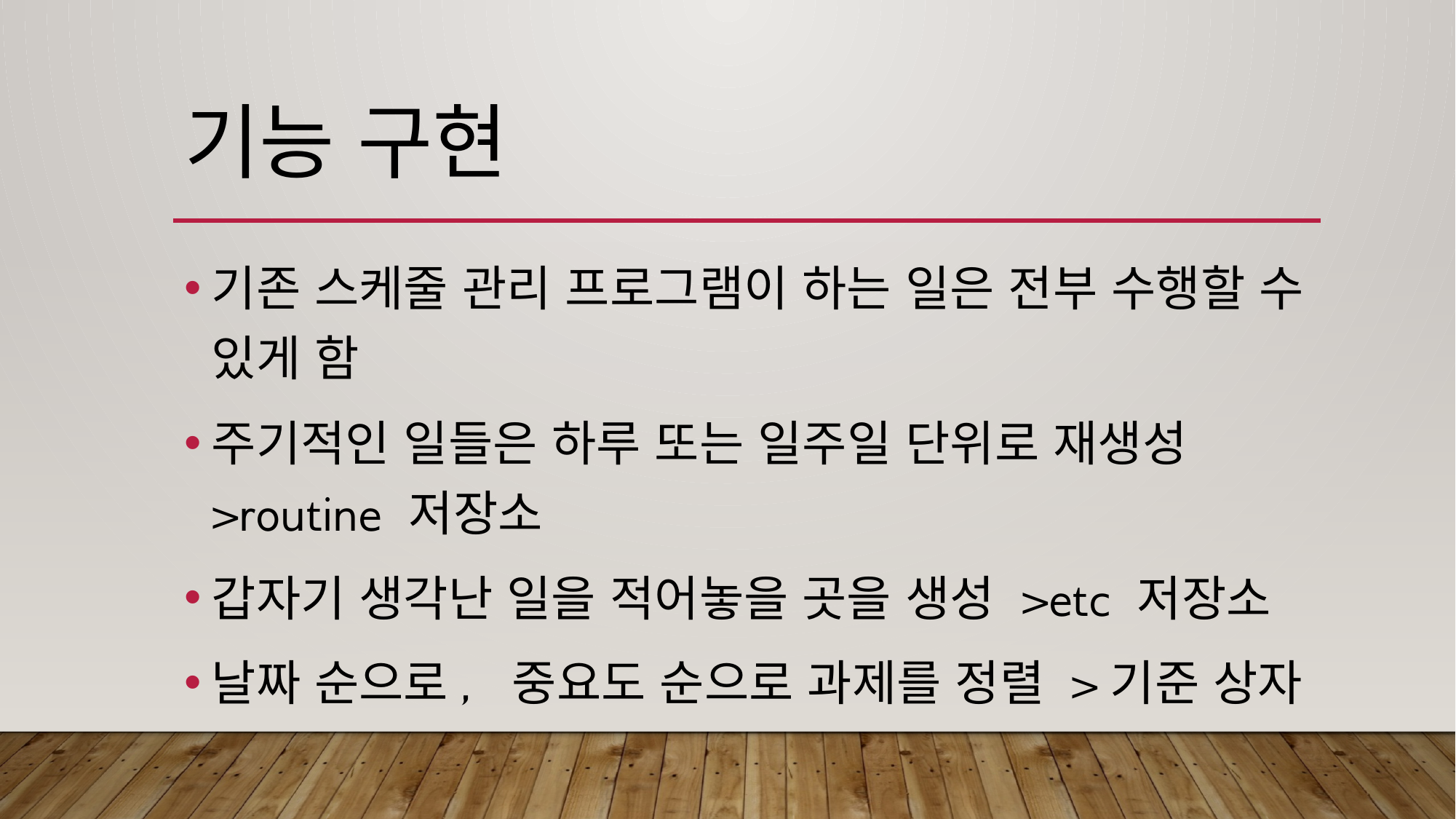

# 기능 구현
기존 스케줄 관리 프로그램이 하는 일은 전부 수행할 수 있게 함
주기적인 일들은 하루 또는 일주일 단위로 재생성
>routine 저장소
갑자기 생각난 일을 적어놓을 곳을 생성 >etc 저장소
날짜 순으로,  중요도 순으로 과제를 정렬 >기준 상자